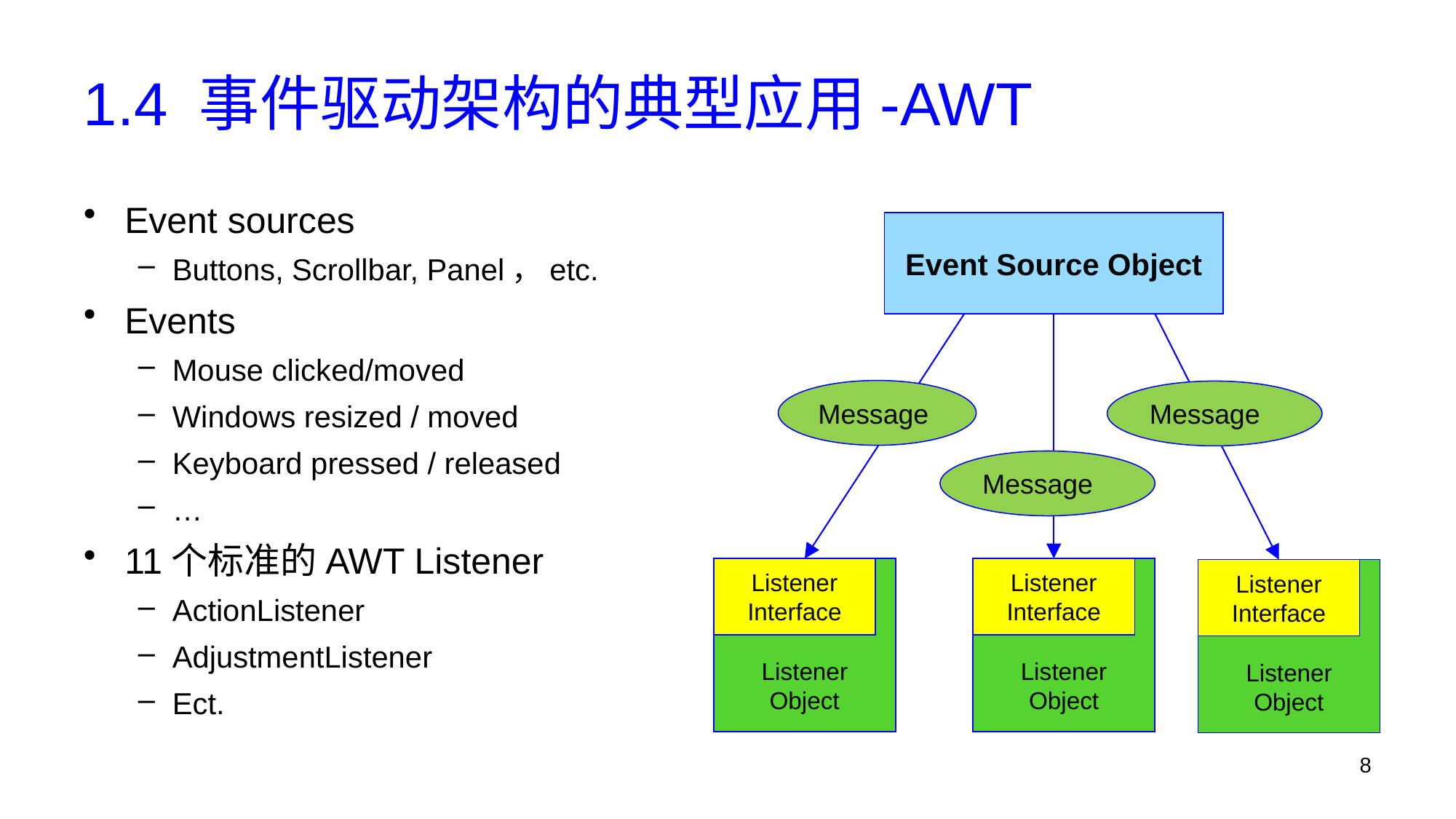

# 1.4 事件驱动架构的典型应用-AWT
Event sources
Buttons, Scrollbar, Panel，etc.
Events
Mouse clicked/moved
Windows resized / moved
Keyboard pressed / released
…
11个标准的AWT Listener
ActionListener
AdjustmentListener
Ect.
Event Source Object
Message
Message
Message

Listener
Interface
Listener
Interface

Listener
Interface
Listener
Object
Listener
Object
Listener
Object
8